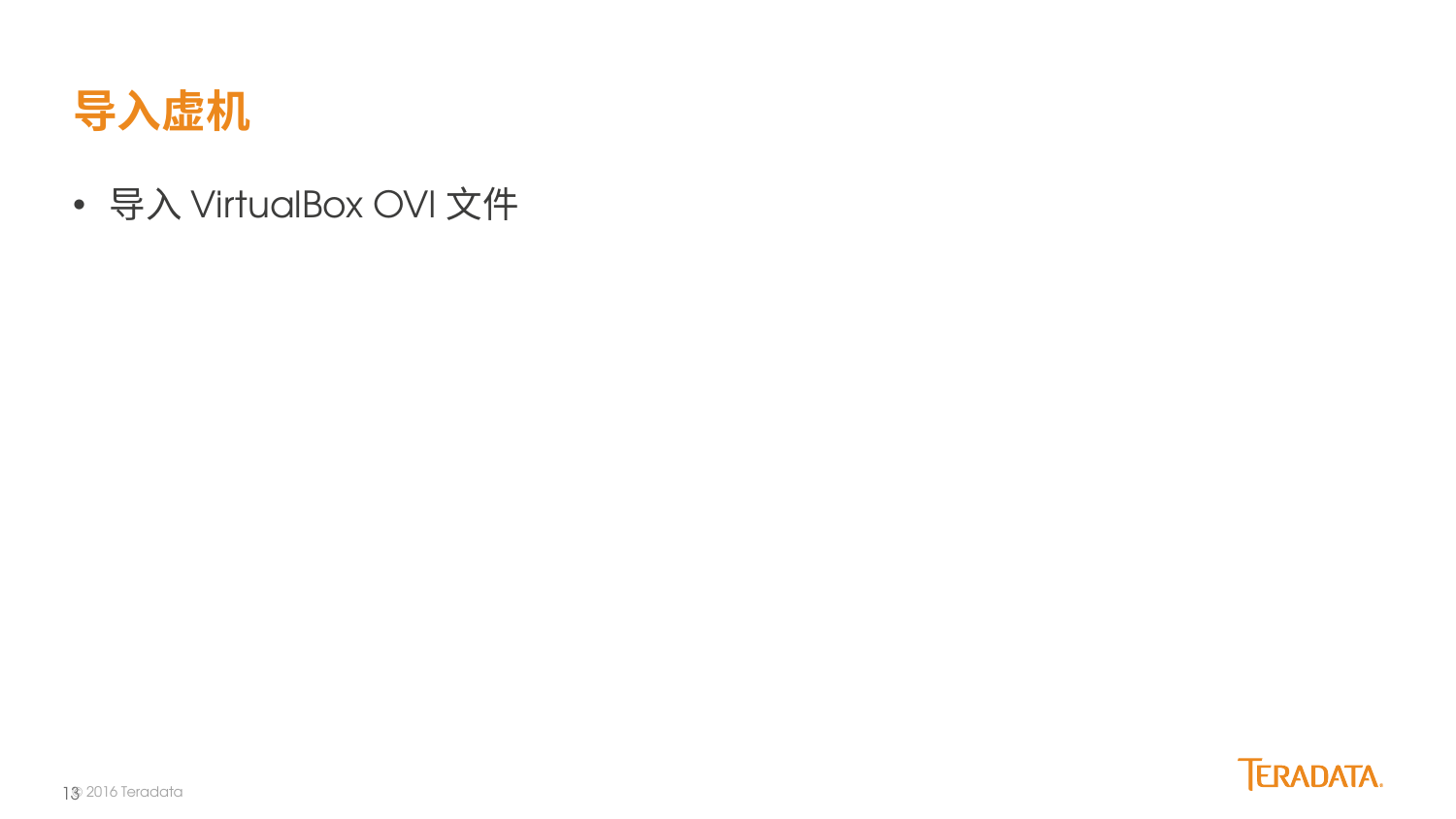

# 导入虚机
导入VirtualBox OVI文件
© 2016 Teradata